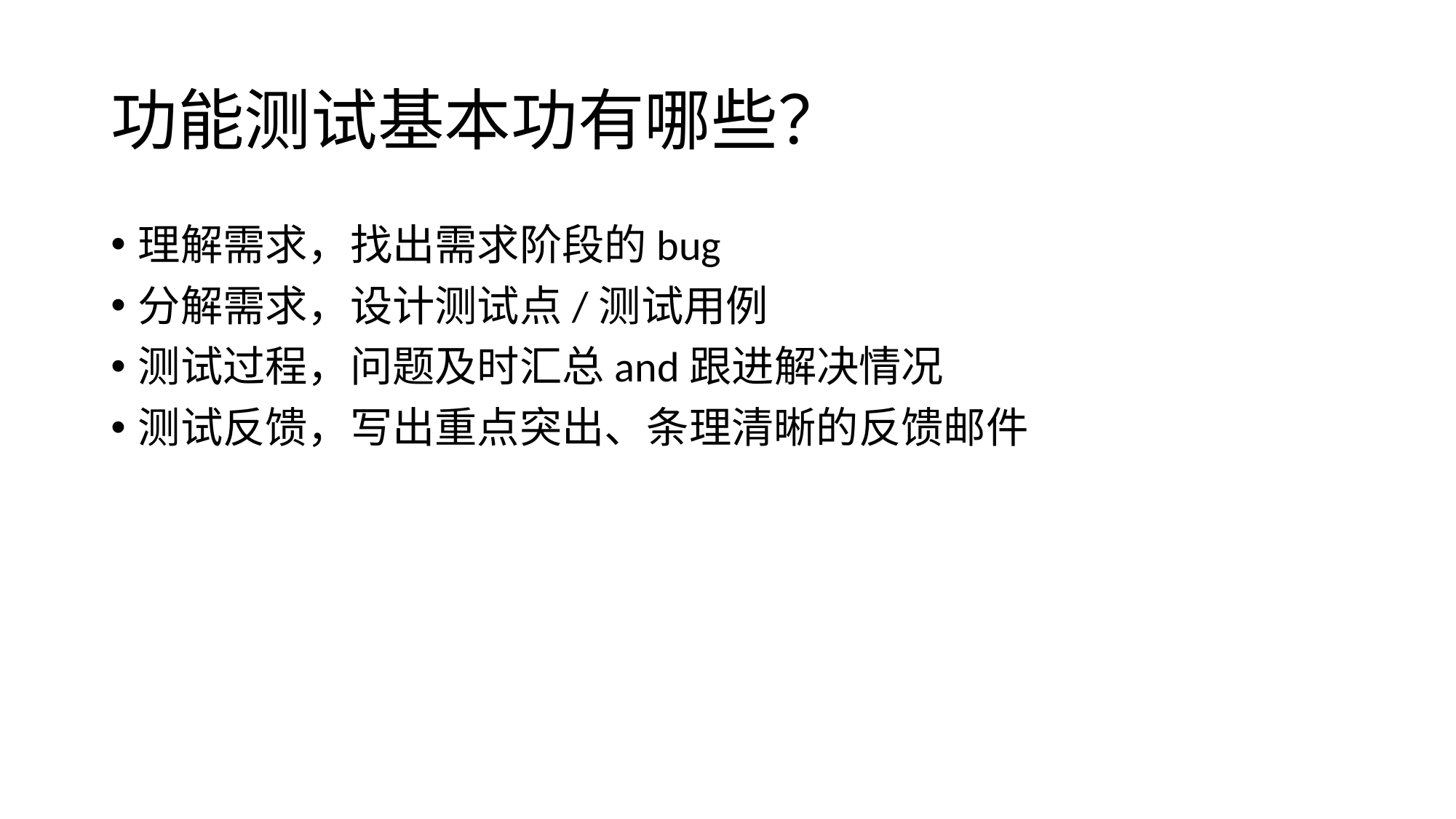

# 功能测试基本功有哪些？
理解需求，找出需求阶段的bug
分解需求，设计测试点/测试用例
测试过程，问题及时汇总and跟进解决情况
测试反馈，写出重点突出、条理清晰的反馈邮件